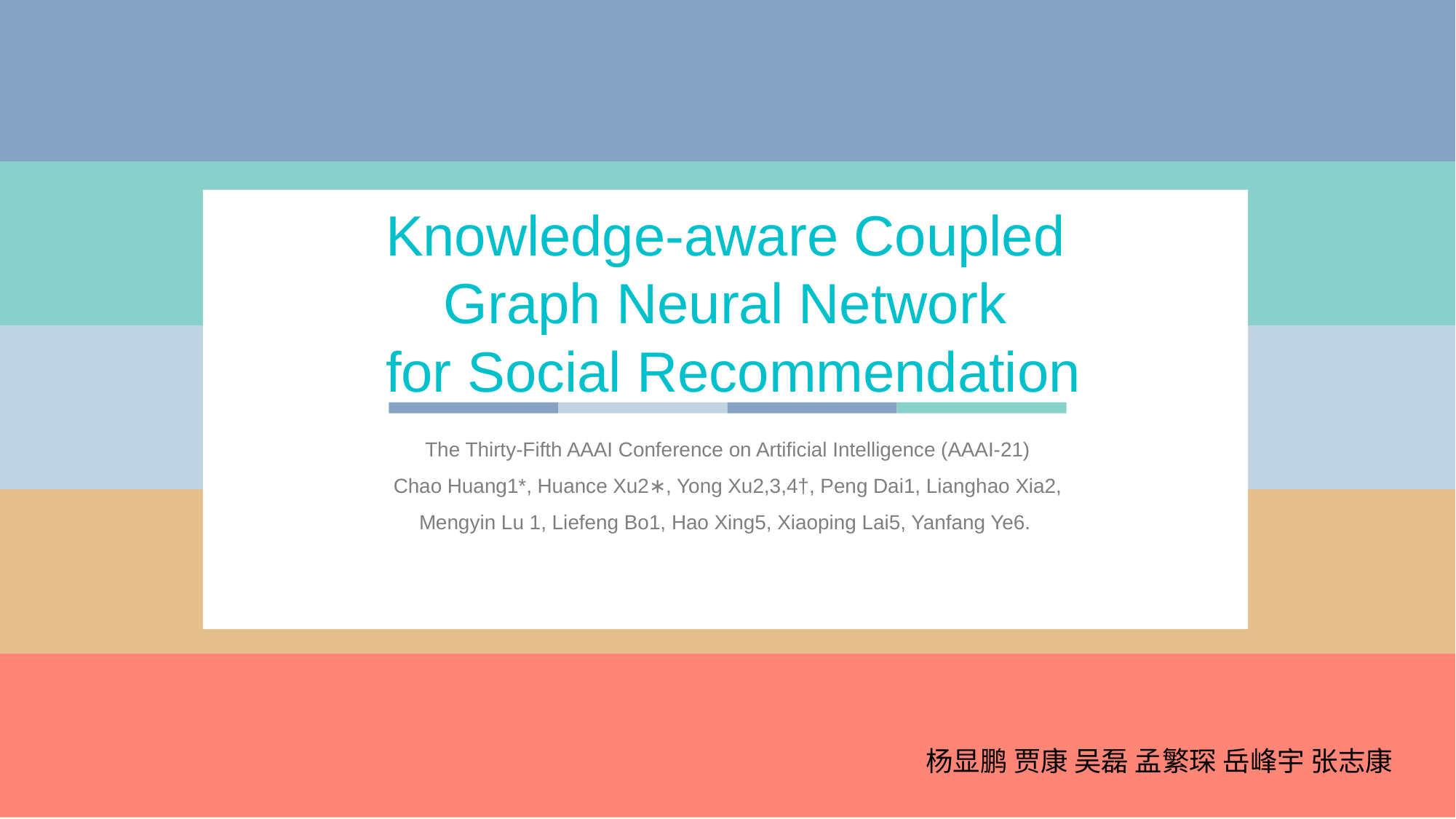

Knowledge-aware Coupled
Graph Neural Network
 for Social Recommendation

The Thirty-Fifth AAAI Conference on Artificial Intelligence (AAAI-21)
Chao Huang1*, Huance Xu2∗, Yong Xu2,3,4†, Peng Dai1, Lianghao Xia2,
Mengyin Lu 1, Liefeng Bo1, Hao Xing5, Xiaoping Lai5, Yanfang Ye6.
杨显鹏 贾康 吴磊 孟繁琛 岳峰宇 张志康